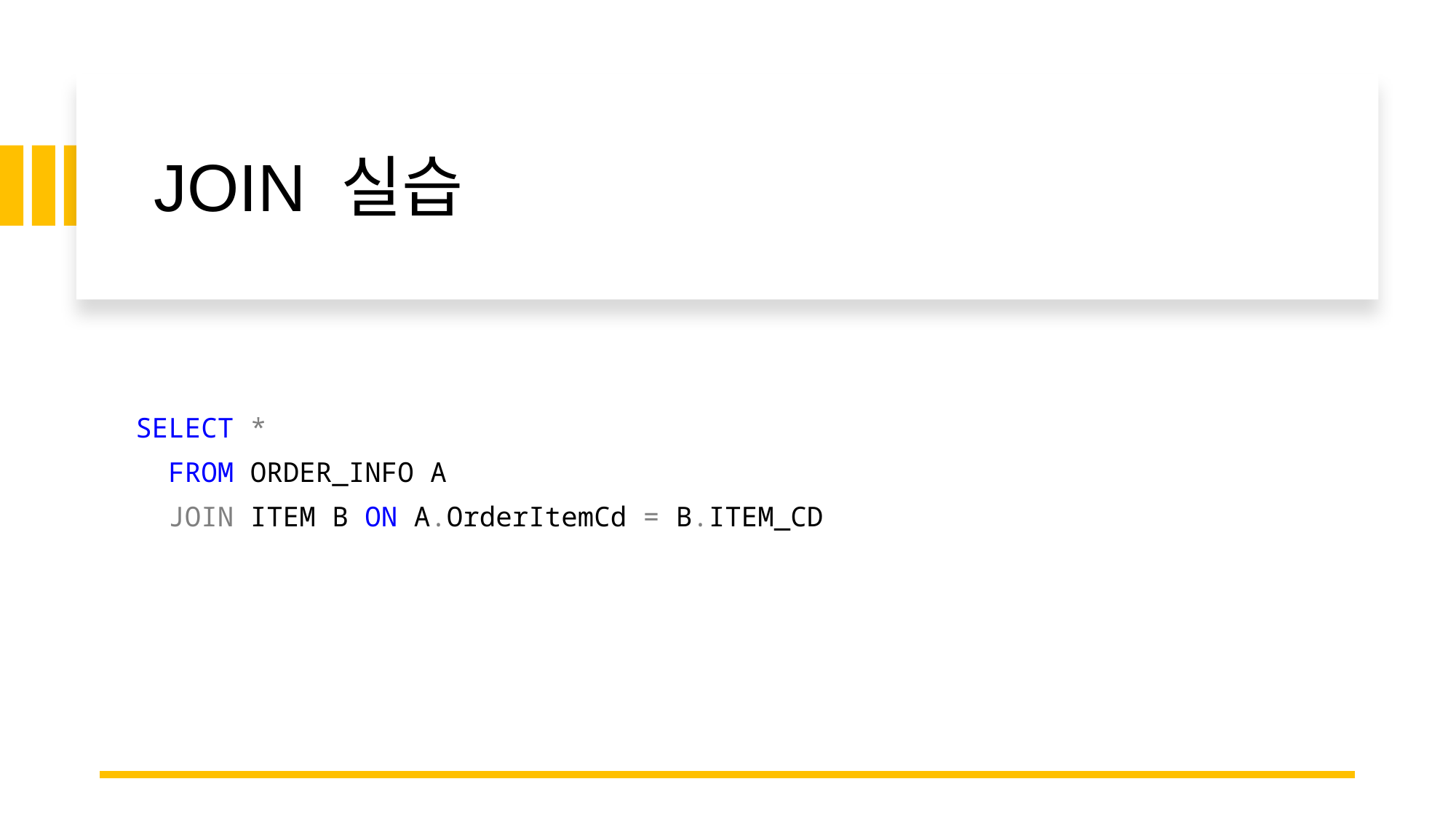

# JOIN 실습
SELECT *
  FROM ORDER_INFO A
  JOIN ITEM B ON A.OrderItemCd = B.ITEM_CD